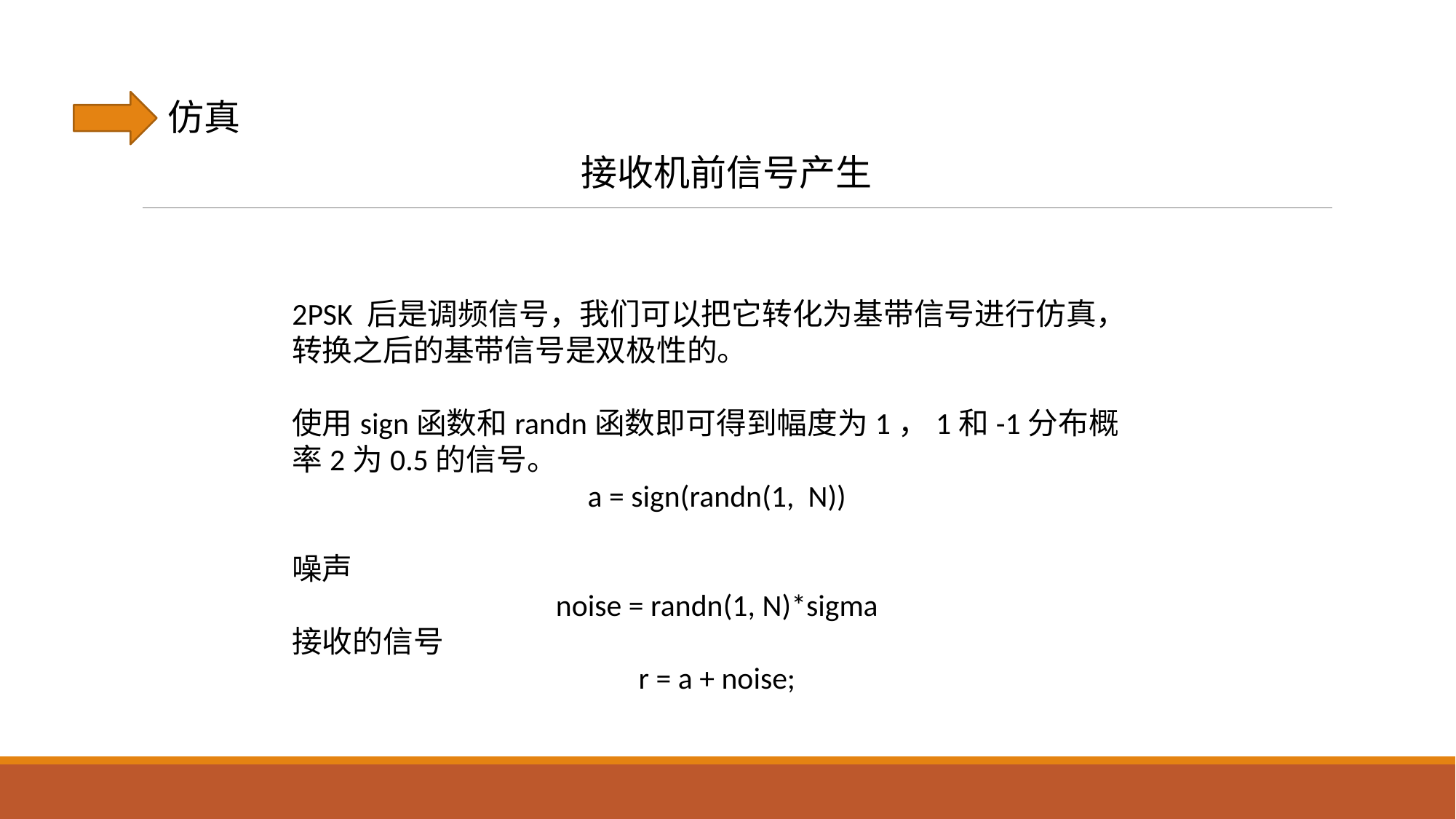

仿真

接收机前信号产生
2PSK 后是调频信号，我们可以把它转化为基带信号进行仿真，转换之后的基带信号是双极性的。

使用sign函数和randn函数即可得到幅度为1，1和-1分布概率2为0.5的信号。
a = sign(randn(1,  N))

噪声
noise = randn(1, N)*sigma
接收的信号
r = a + noise;